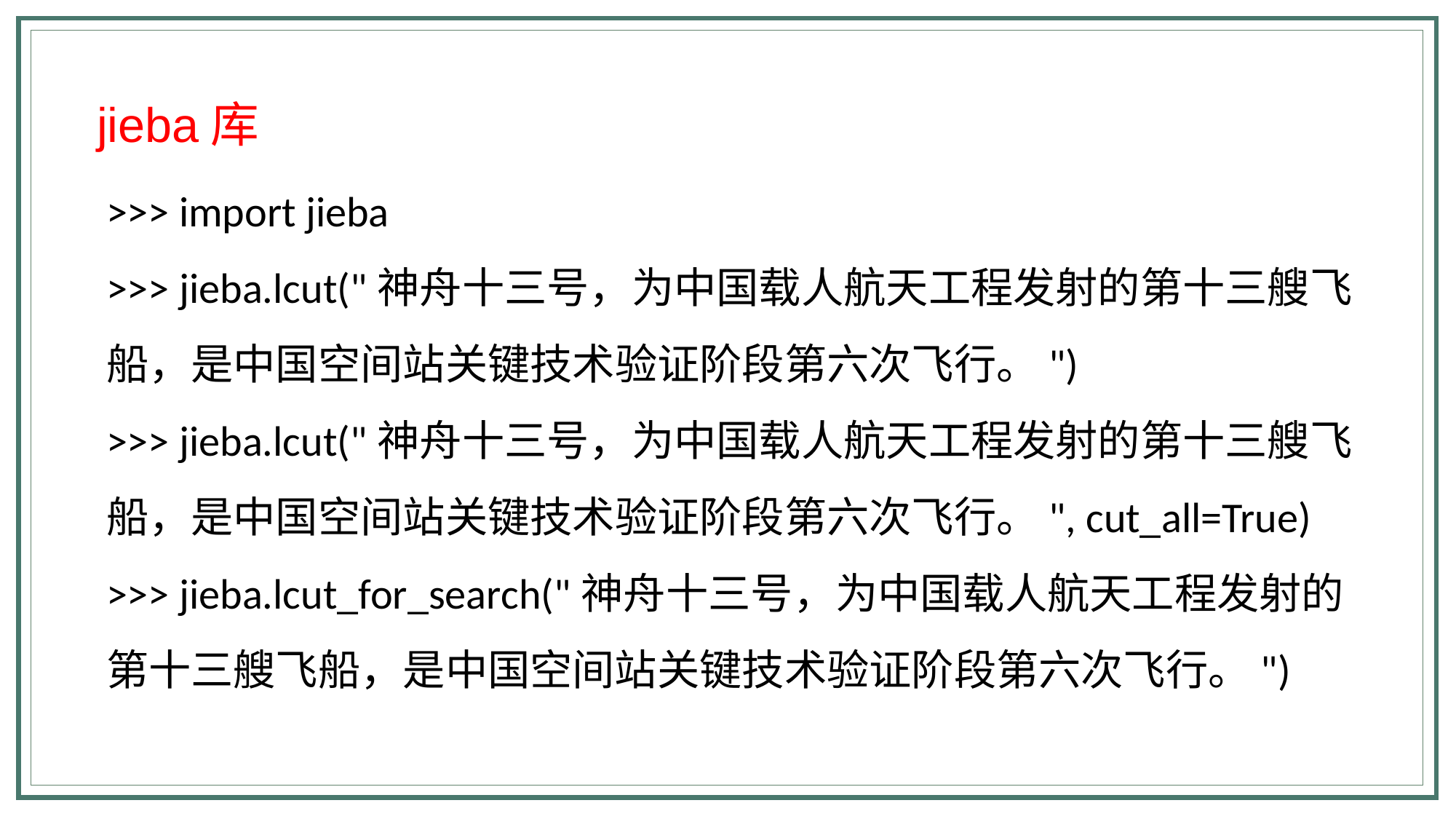

jieba库

>>> import jieba
>>> jieba.lcut("神舟十三号，为中国载人航天工程发射的第十三艘飞船，是中国空间站关键技术验证阶段第六次飞行。")
>>> jieba.lcut("神舟十三号，为中国载人航天工程发射的第十三艘飞船，是中国空间站关键技术验证阶段第六次飞行。", cut_all=True)
>>> jieba.lcut_for_search("神舟十三号，为中国载人航天工程发射的第十三艘飞船，是中国空间站关键技术验证阶段第六次飞行。")